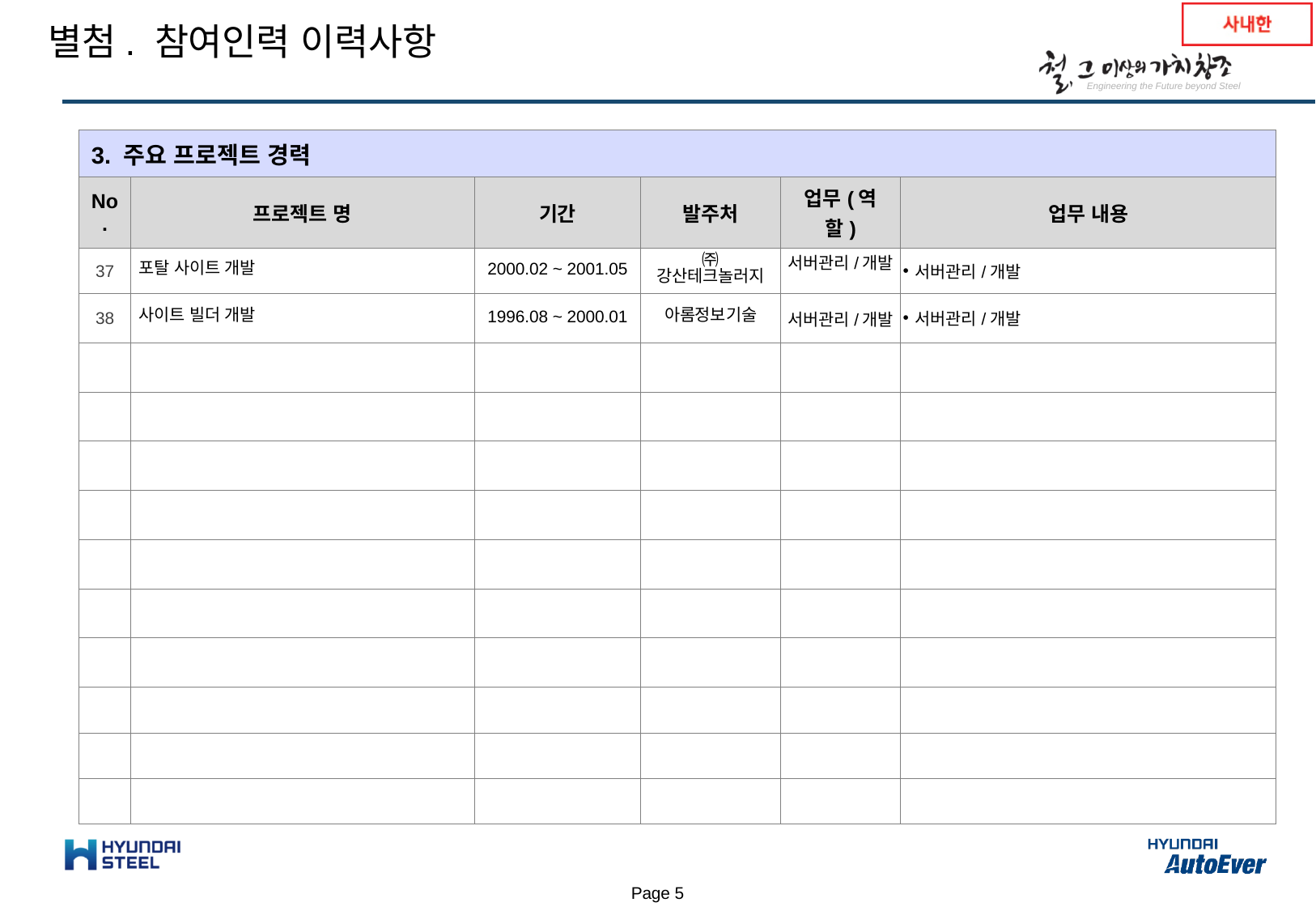

별첨. 참여인력 이력사항
| 3. 주요 프로젝트 경력 |  |  |  |  |  |
| --- | --- | --- | --- | --- | --- |
| No. | 프로젝트 명 | 기간 | 발주처 | 업무(역할) | 업무 내용 |
| 37 | 포탈 사이트 개발 | 2000.02 ~ 2001.05 | ㈜강산테크놀러지 | 서버관리/개발 | 서버관리/개발 |
| 38 | 사이트 빌더 개발 | 1996.08 ~ 2000.01 | 아롬정보기술 | 서버관리/개발 | 서버관리/개발 |
|  |  |  |  |  |  |
|  |  |  |  |  |  |
|  |  |  |  |  |  |
|  |  |  |  |  |  |
|  |  |  |  |  |  |
|  |  |  |  |  |  |
|  |  |  |  |  |  |
|  |  |  |  |  |  |
|  |  |  |  |  |  |
|  |  |  |  |  |  |